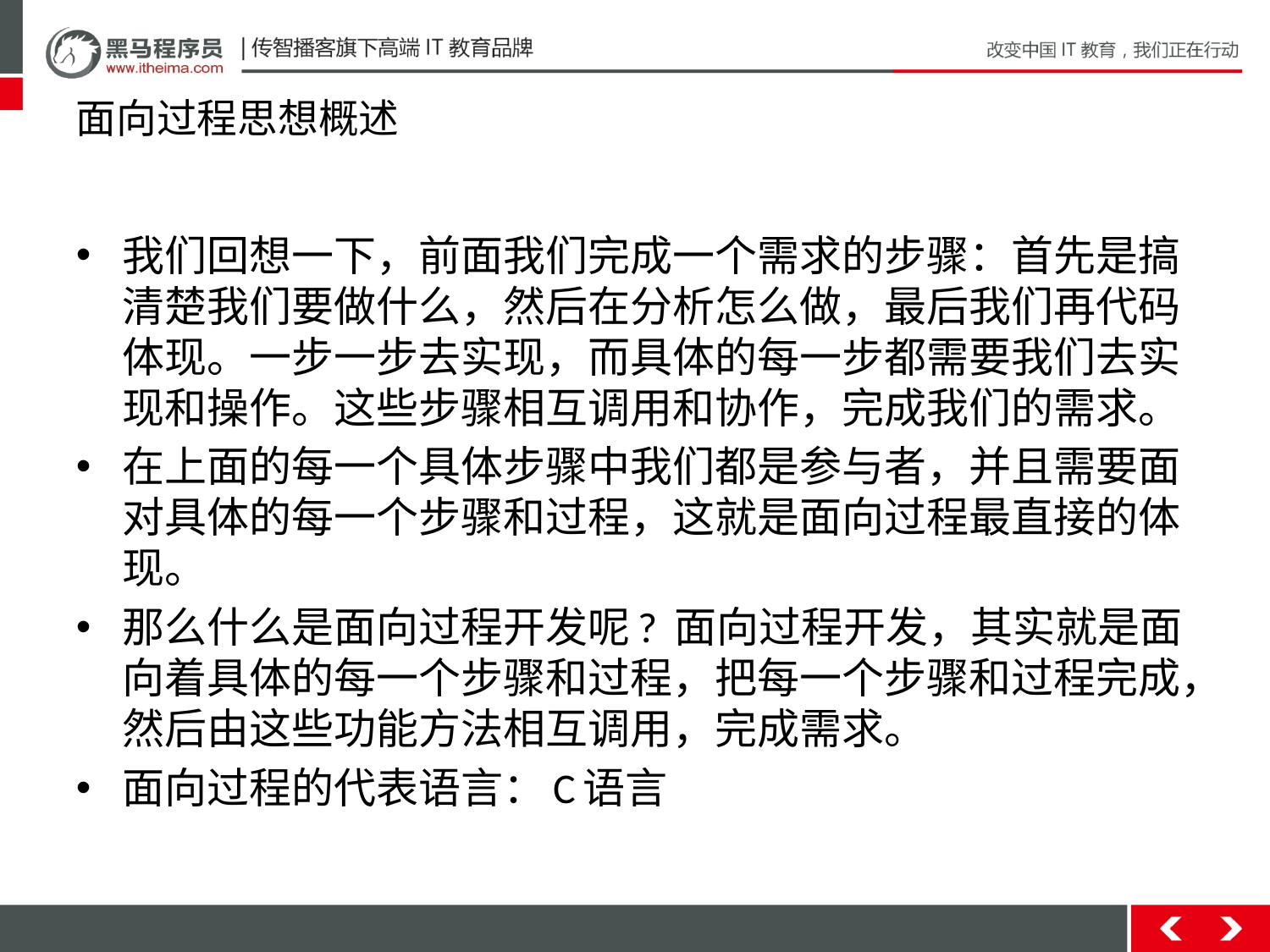

# 面向过程思想概述
我们回想一下，前面我们完成一个需求的步骤：首先是搞清楚我们要做什么，然后在分析怎么做，最后我们再代码体现。一步一步去实现，而具体的每一步都需要我们去实现和操作。这些步骤相互调用和协作，完成我们的需求。
在上面的每一个具体步骤中我们都是参与者，并且需要面对具体的每一个步骤和过程，这就是面向过程最直接的体现。
那么什么是面向过程开发呢? 面向过程开发，其实就是面向着具体的每一个步骤和过程，把每一个步骤和过程完成，然后由这些功能方法相互调用，完成需求。
面向过程的代表语言：C语言